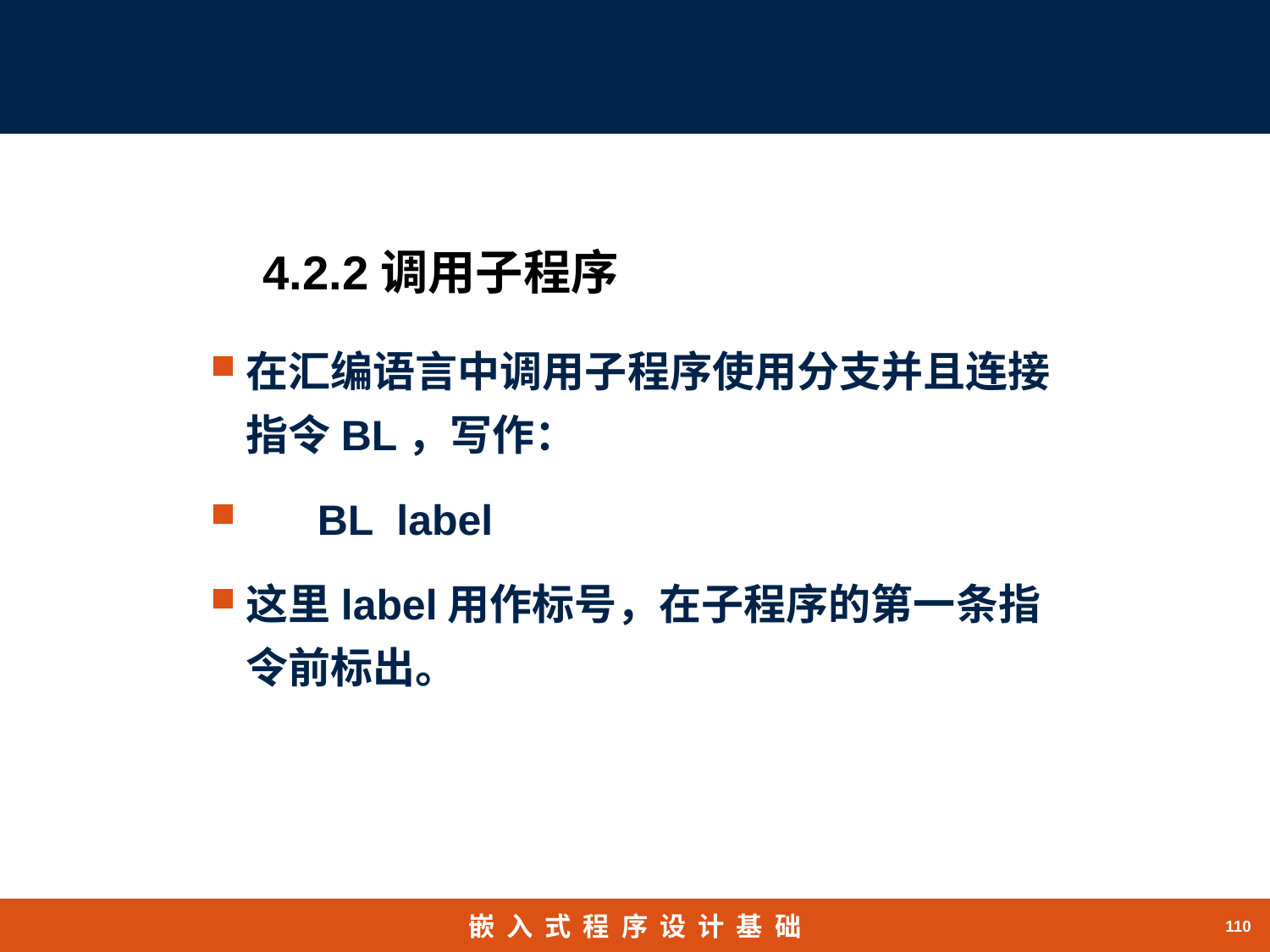

4.2 ARM 汇编语言编程基础
4.2.2调用子程序
在汇编语言中调用子程序使用分支并且连接指令BL，写作：
      BL  label
这里label用作标号，在子程序的第一条指令前标出。